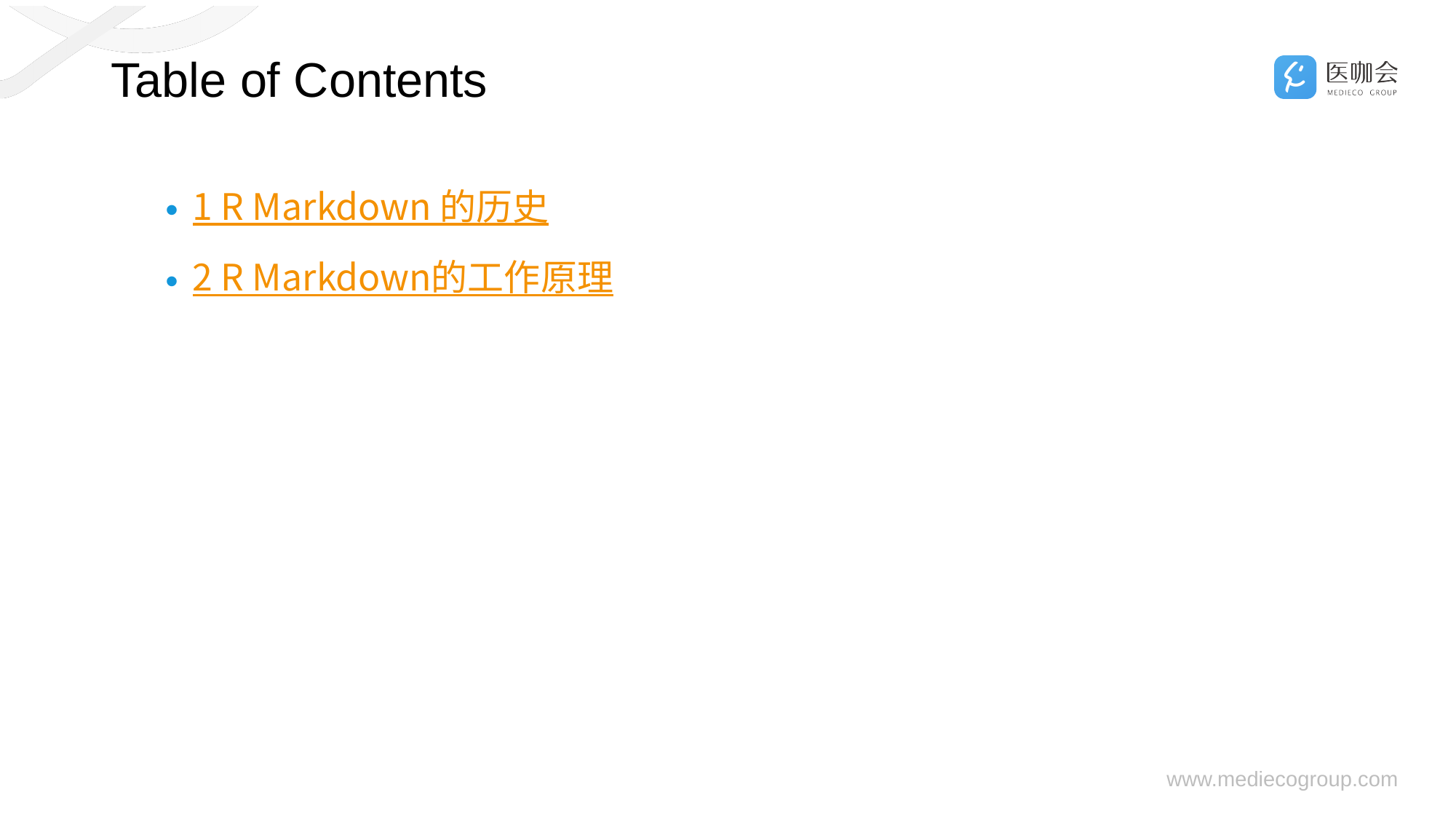

# Table of Contents
1 R Markdown 的历史
2 R Markdown的工作原理